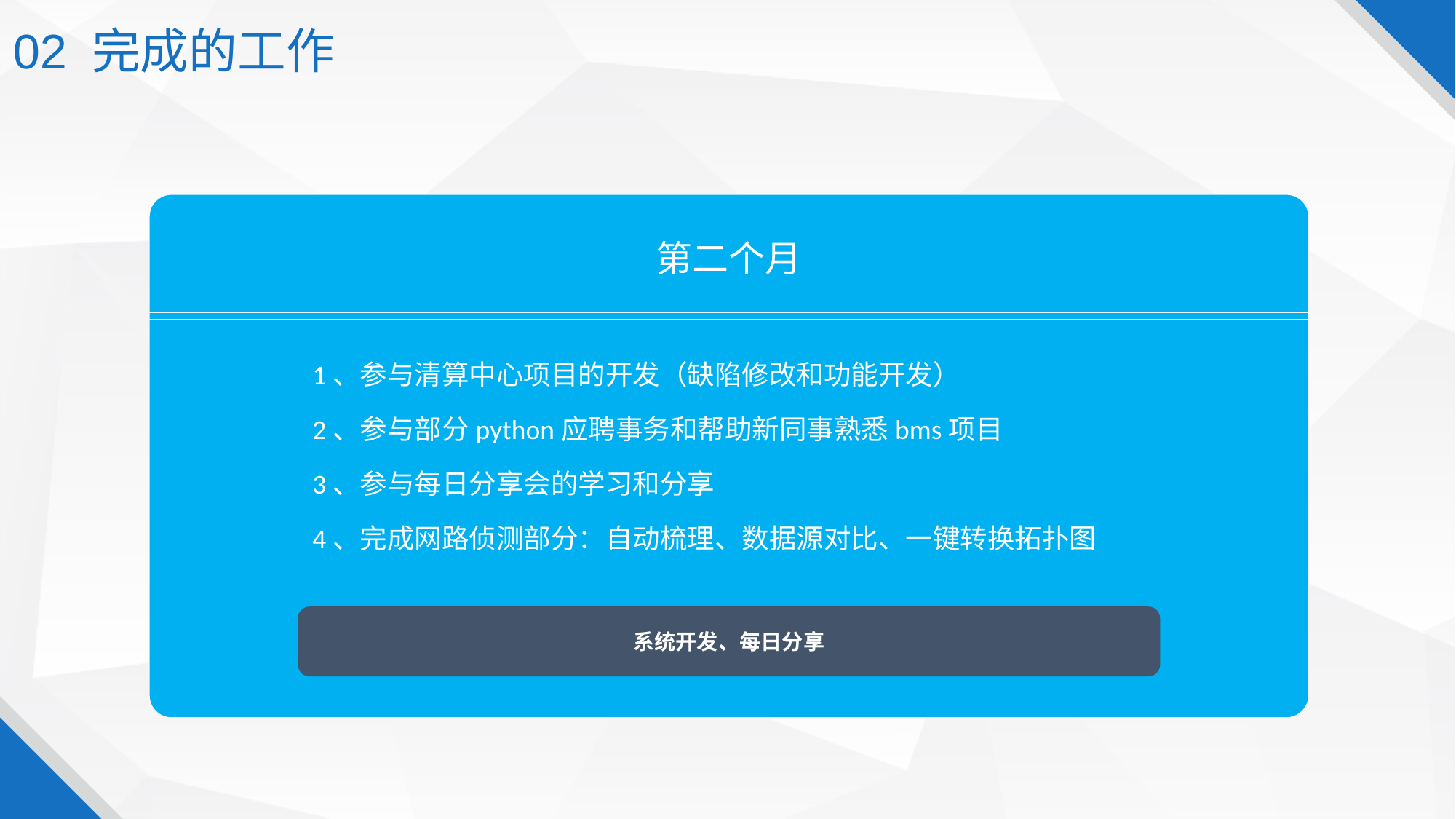

02 完成的工作

第二个月

系统开发、每日分享
1、参与清算中心项目的开发（缺陷修改和功能开发）
2、参与部分python应聘事务和帮助新同事熟悉bms项目
3、参与每日分享会的学习和分享
4、完成网路侦测部分：自动梳理、数据源对比、一键转换拓扑图